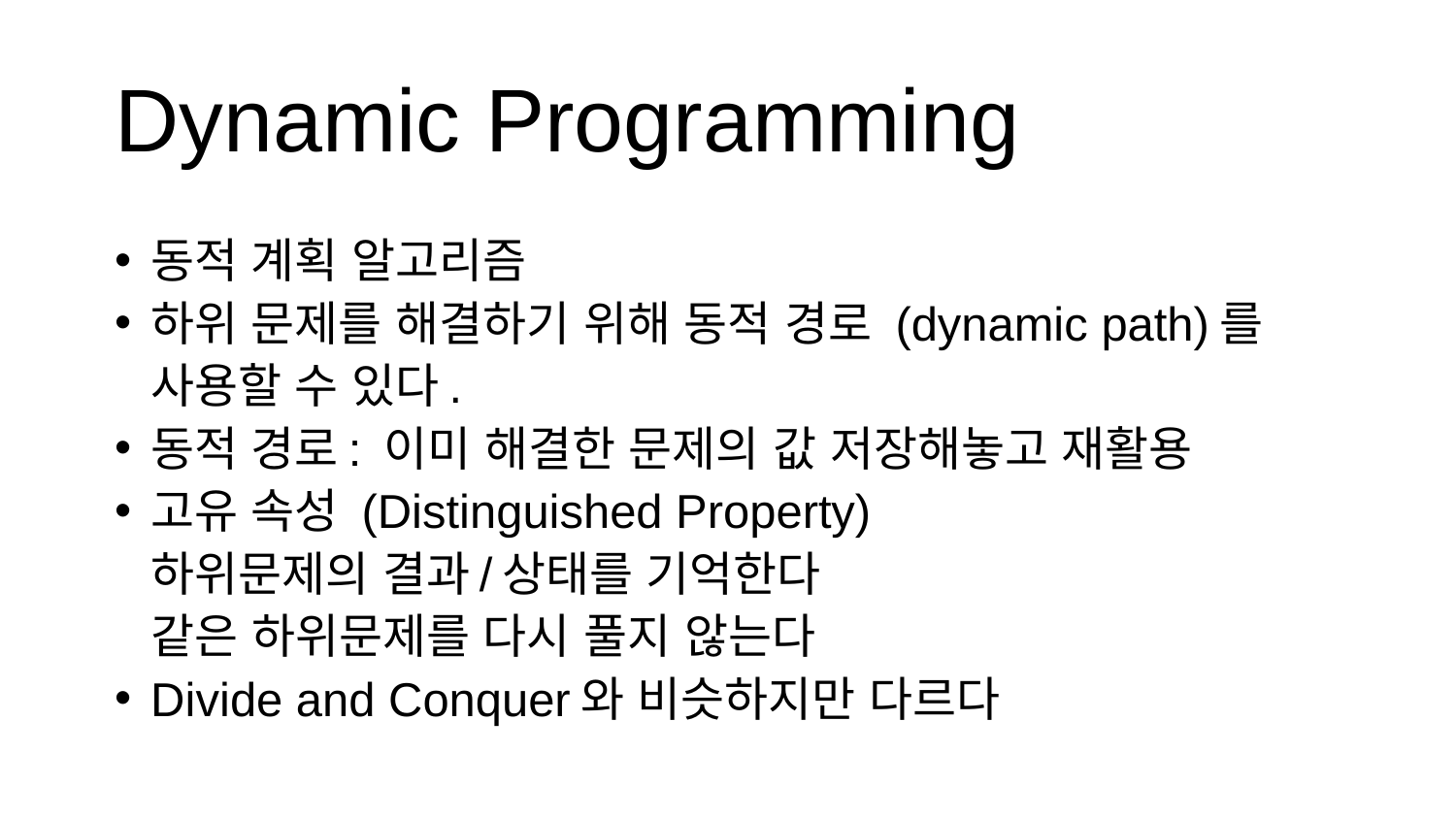

# Dynamic Programming
동적 계획 알고리즘
하위 문제를 해결하기 위해 동적 경로 (dynamic path)를 사용할 수 있다.
동적 경로: 이미 해결한 문제의 값 저장해놓고 재활용
고유 속성 (Distinguished Property)
  하위문제의 결과/상태를 기억한다
  같은 하위문제를 다시 풀지 않는다
Divide and Conquer와 비슷하지만 다르다